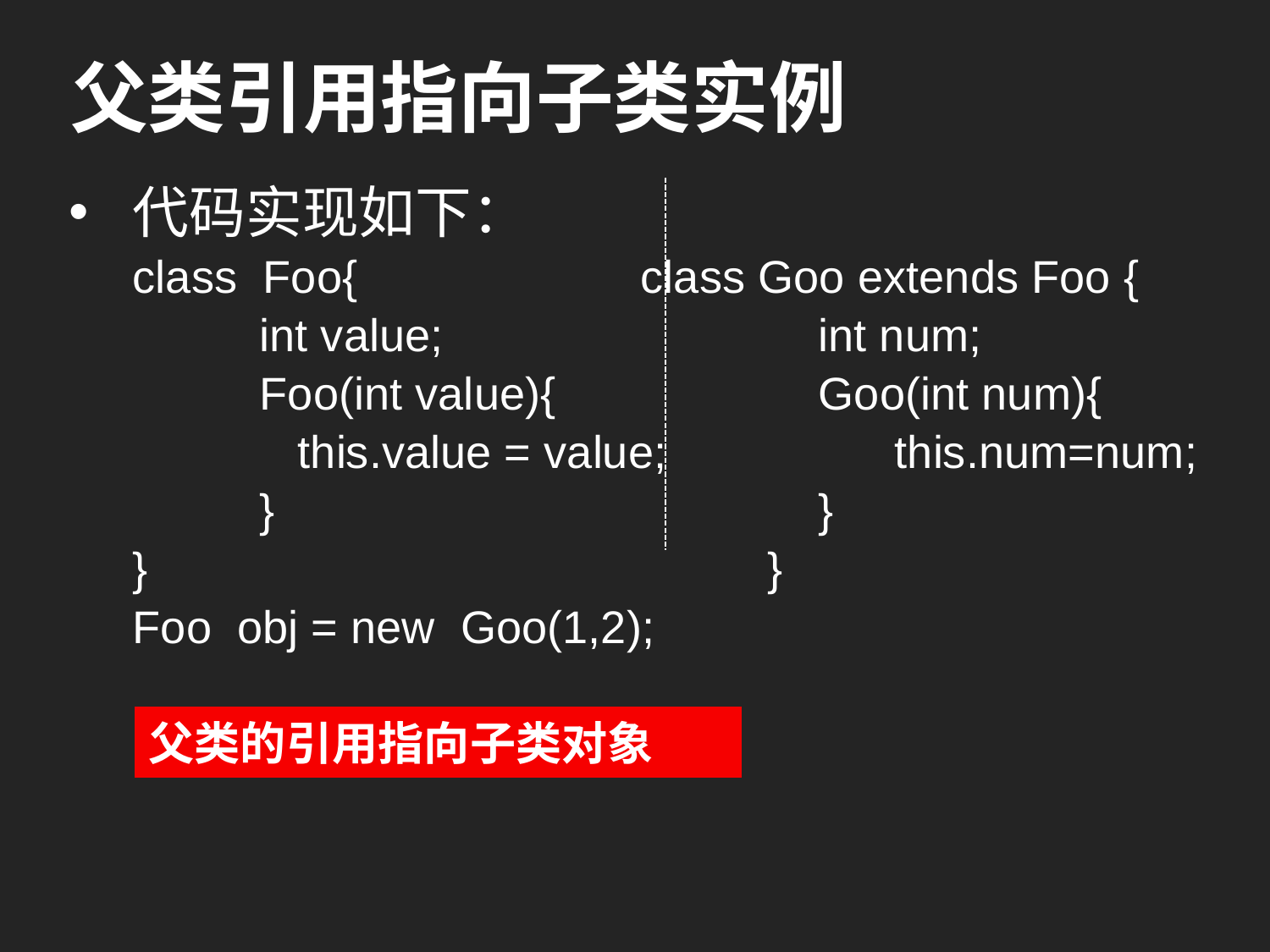

# 父类引用指向子类实例
代码实现如下：
class  Foo{			class Goo extends Foo {
	int value;			    int num;
	Foo(int value){		    Goo(int num){
	   this.value = value;		this.num=num;
	}				    }
}					}
Foo  obj = new  Goo(1,2);
父类的引用指向子类对象